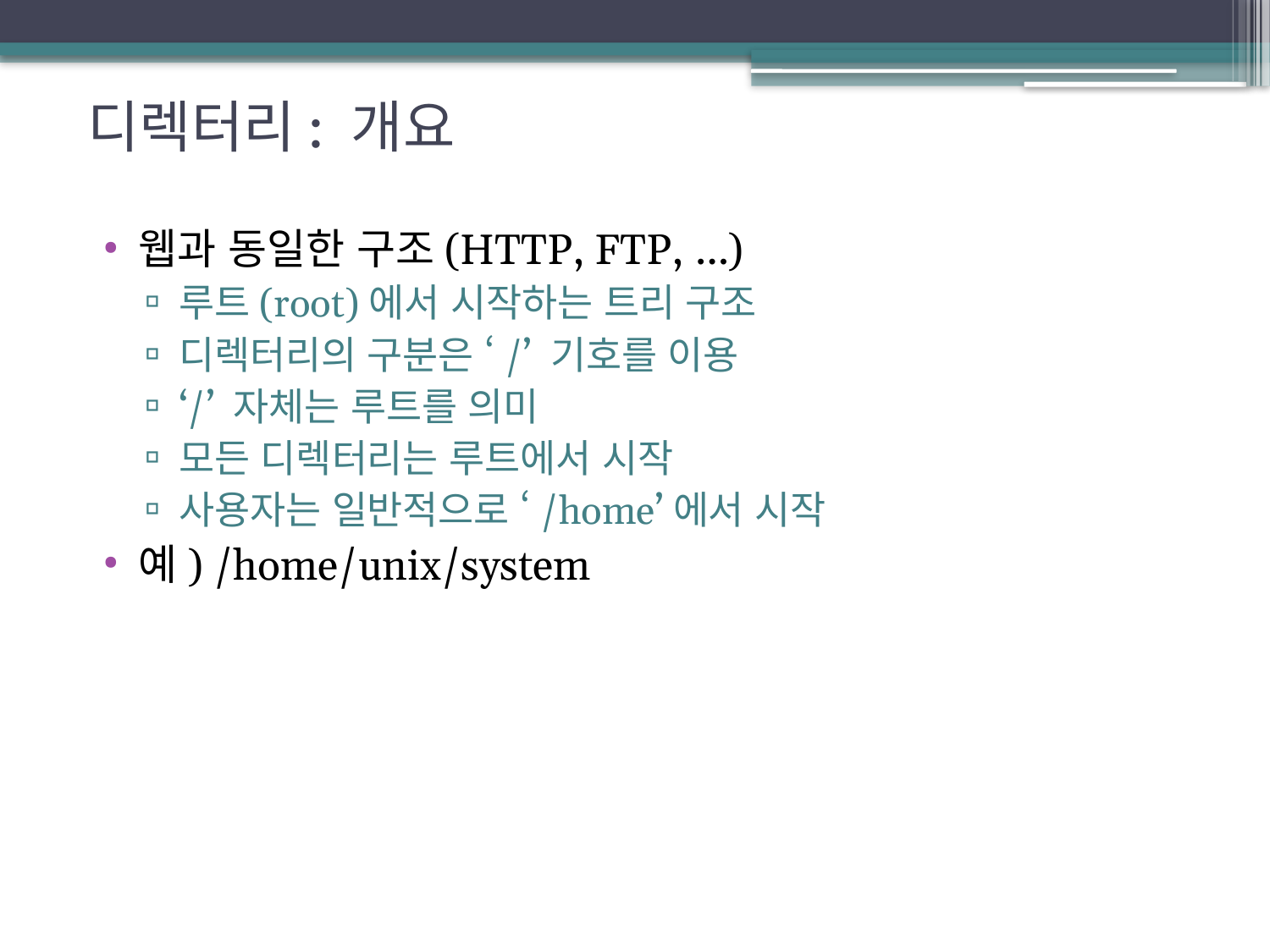

# 디렉터리: 개요
웹과 동일한 구조(HTTP, FTP, …)
루트(root)에서 시작하는 트리 구조
디렉터리의 구분은 ‘/’ 기호를 이용
‘/’ 자체는 루트를 의미
모든 디렉터리는 루트에서 시작
사용자는 일반적으로 ‘/home’에서 시작
예) /home/unix/system